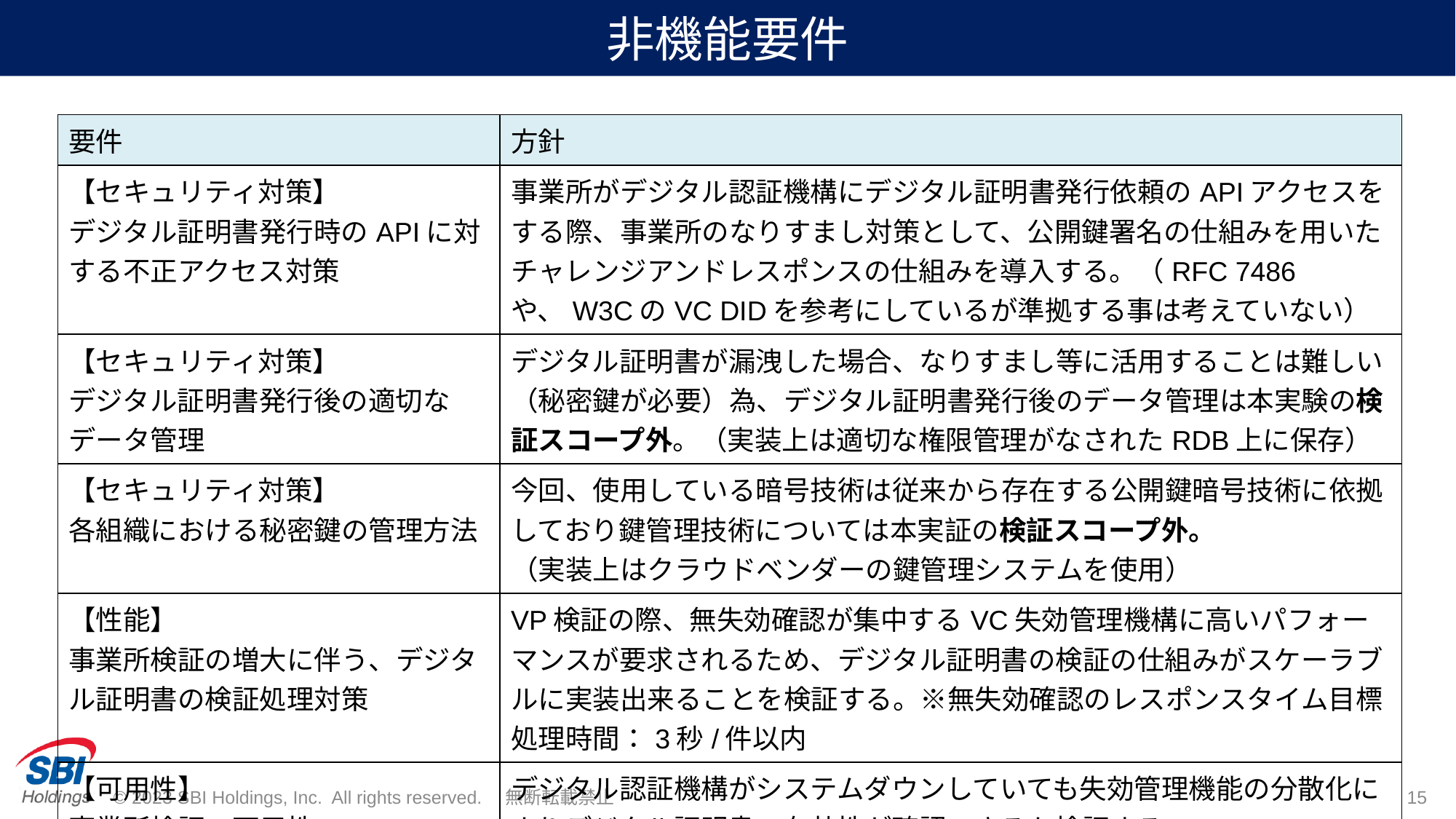

# 非機能要件
| 要件 | 方針 |
| --- | --- |
| 【セキュリティ対策】 デジタル証明書発行時のAPIに対する不正アクセス対策 | 事業所がデジタル認証機構にデジタル証明書発行依頼のAPIアクセスをする際、事業所のなりすまし対策として、公開鍵署名の仕組みを用いたチャレンジアンドレスポンスの仕組みを導入する。（RFC 7486や、W3CのVC DIDを参考にしているが準拠する事は考えていない） |
| 【セキュリティ対策】 デジタル証明書発行後の適切なデータ管理 | デジタル証明書が漏洩した場合、なりすまし等に活用することは難しい（秘密鍵が必要）為、デジタル証明書発行後のデータ管理は本実験の検証スコープ外。（実装上は適切な権限管理がなされたRDB上に保存） |
| 【セキュリティ対策】 各組織における秘密鍵の管理方法 | 今回、使用している暗号技術は従来から存在する公開鍵暗号技術に依拠しており鍵管理技術については本実証の検証スコープ外。 （実装上はクラウドベンダーの鍵管理システムを使用） |
| 【性能】 事業所検証の増大に伴う、デジタル証明書の検証処理対策 | VP検証の際、無失効確認が集中するVC失効管理機構に高いパフォーマンスが要求されるため、デジタル証明書の検証の仕組みがスケーラブルに実装出来ることを検証する。※無失効確認のレスポンスタイム目標処理時間：3秒/件以内 |
| 【可用性】 事業所検証の可用性 | デジタル認証機構がシステムダウンしていても失効管理機能の分散化によりデジタル証明書の有効性が確認できるか検証する。 |
© 2023 SBI Holdings, Inc.  All rights reserved.　無断転載禁止
15